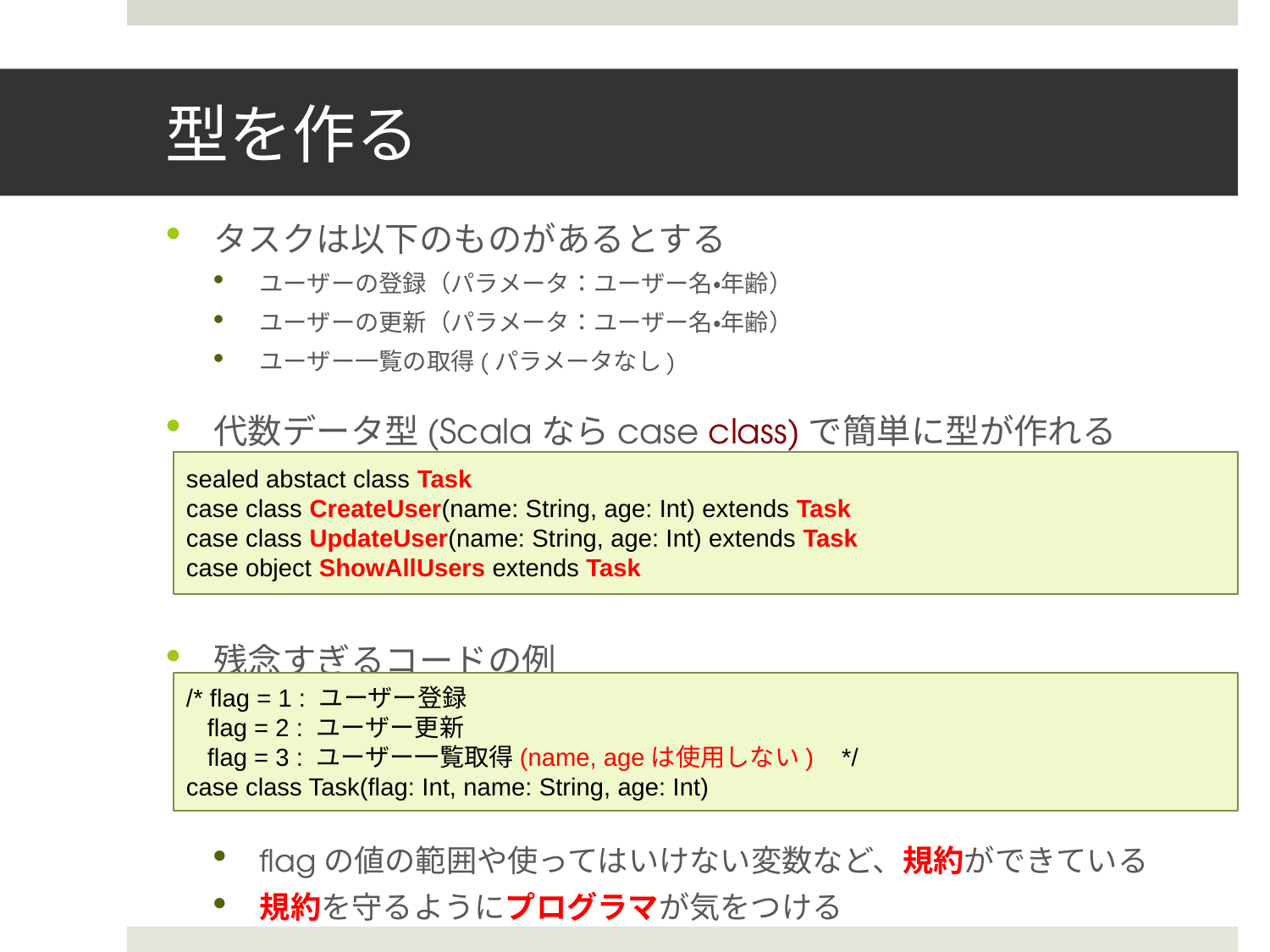

# 型を作る
タスクは以下のものがあるとする
ユーザーの登録（パラメータ：ユーザー名・年齢）
ユーザーの更新（パラメータ：ユーザー名・年齢）
ユーザー一覧の取得(パラメータなし)
代数データ型(Scalaならcase class)で簡単に型が作れる

残念すぎるコードの例

flagの値の範囲や使ってはいけない変数など、規約ができている
規約を守るようにプログラマが気をつける

sealed abstact class Task
case class CreateUser(name: String, age: Int) extends Task
case class UpdateUser(name: String, age: Int) extends Task
case object ShowAllUsers extends Task
/* flag = 1 : ユーザー登録
   flag = 2 : ユーザー更新
   flag = 3 : ユーザー一覧取得(name, ageは使用しない)    */
case class Task(flag: Int, name: String, age: Int)